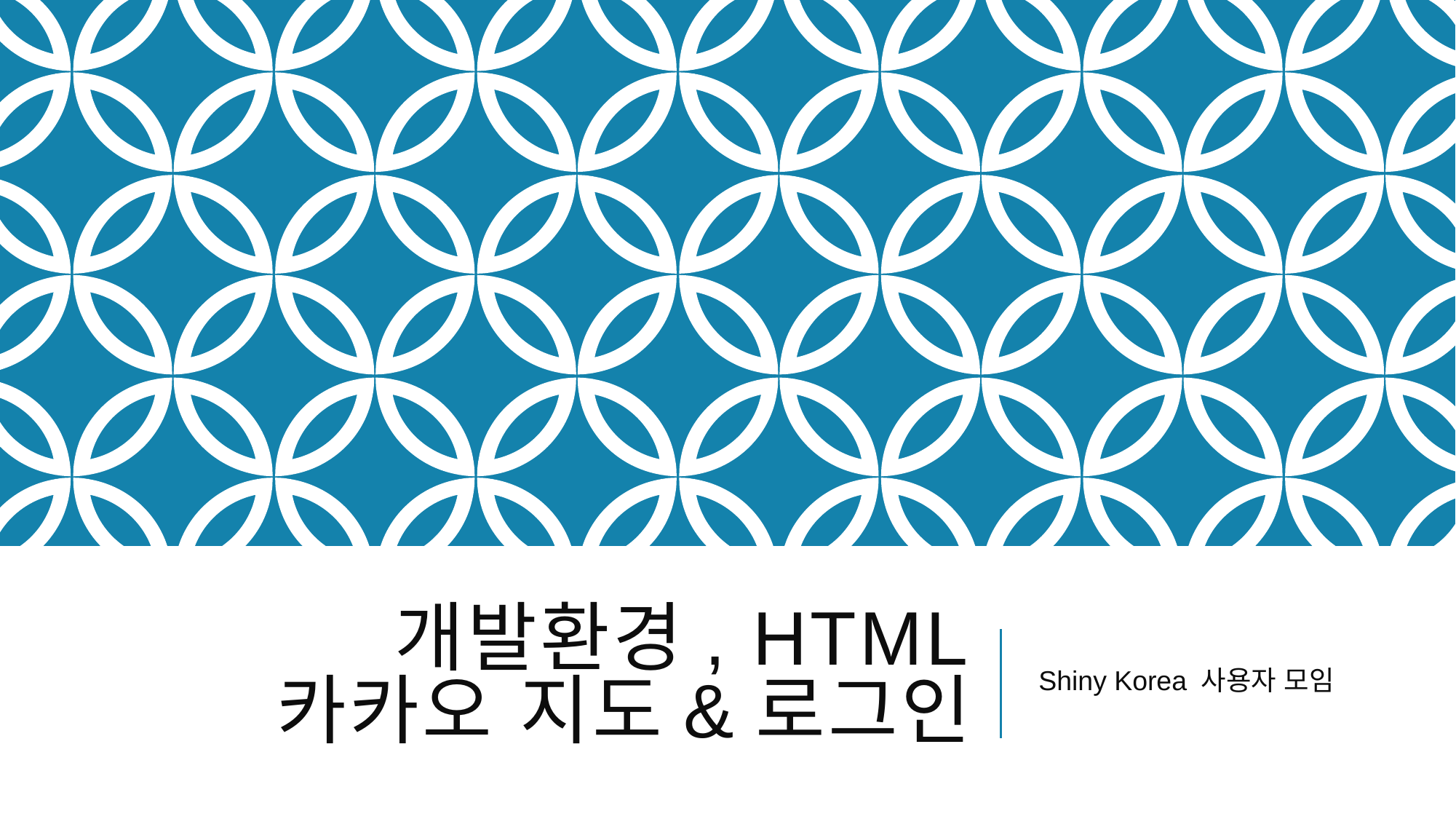

# 개발환경, html 카카오 지도&로그인
Shiny Korea 사용자 모임